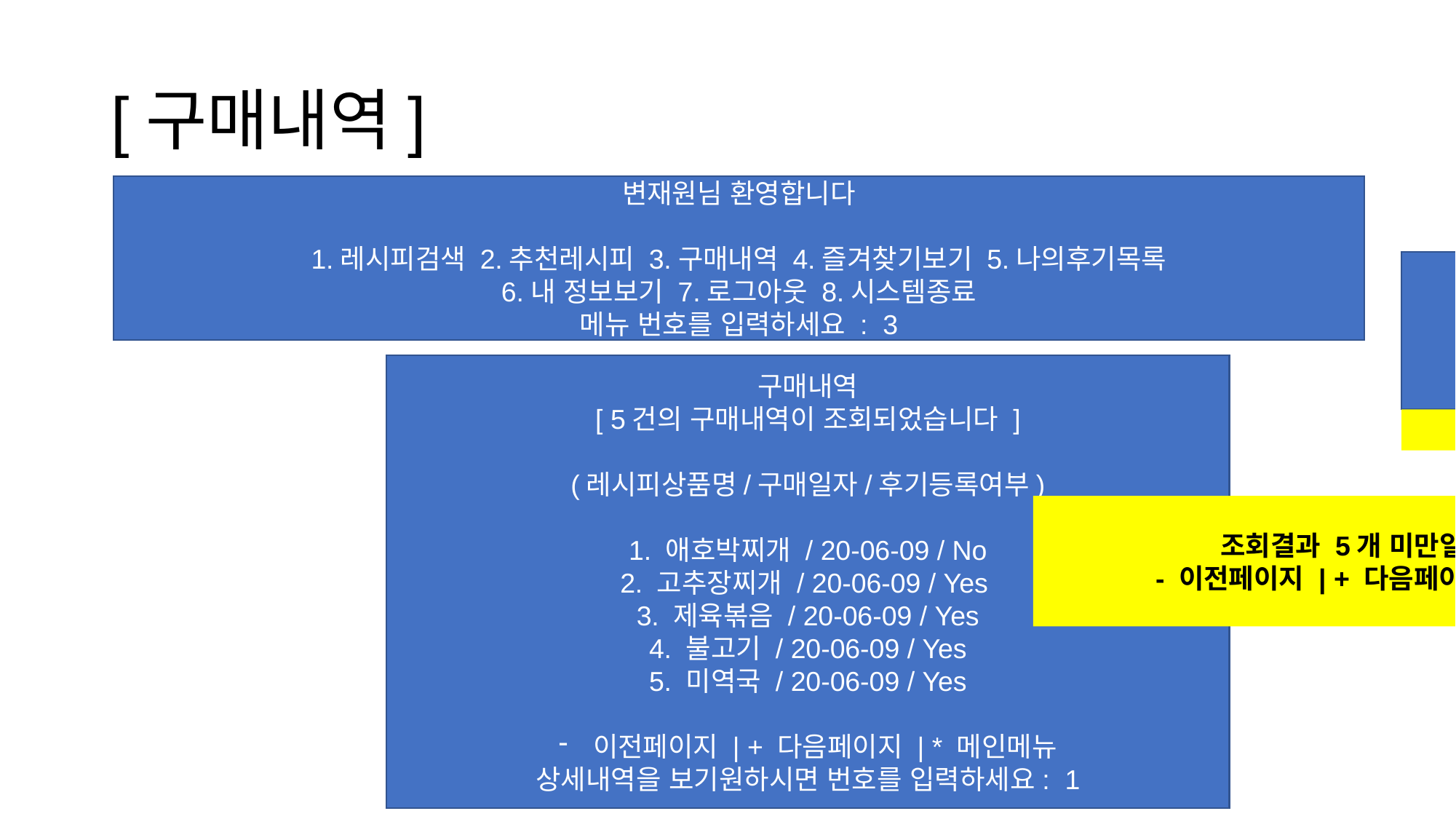

# [구매내역]
변재원님 환영합니다

1.레시피검색 2.추천레시피 3.구매내역 4.즐겨찾기보기 5.나의후기목록
6.내 정보보기 7.로그아웃 8.시스템종료
메뉴 번호를 입력하세요 :  3
구매내역

[ 조회된 구매내역이 없습니다. ]
구매내역
[ 5건의 구매내역이 조회되었습니다 ]

(레시피상품명/구매일자/후기등록여부)

1. 애호박찌개 / 20-06-09 / No
2. 고추장찌개 / 20-06-09 / Yes
3. 제육볶음 / 20-06-09 / Yes
4. 불고기 / 20-06-09 / Yes
5. 미역국 / 20-06-09 / Yes

이전페이지 | + 다음페이지 | * 메인메뉴
상세내역을 보기원하시면 번호를 입력하세요:  1
메인메뉴 이동
조회결과 5개 미만일때
- 이전페이지 | + 다음페이지 빼기